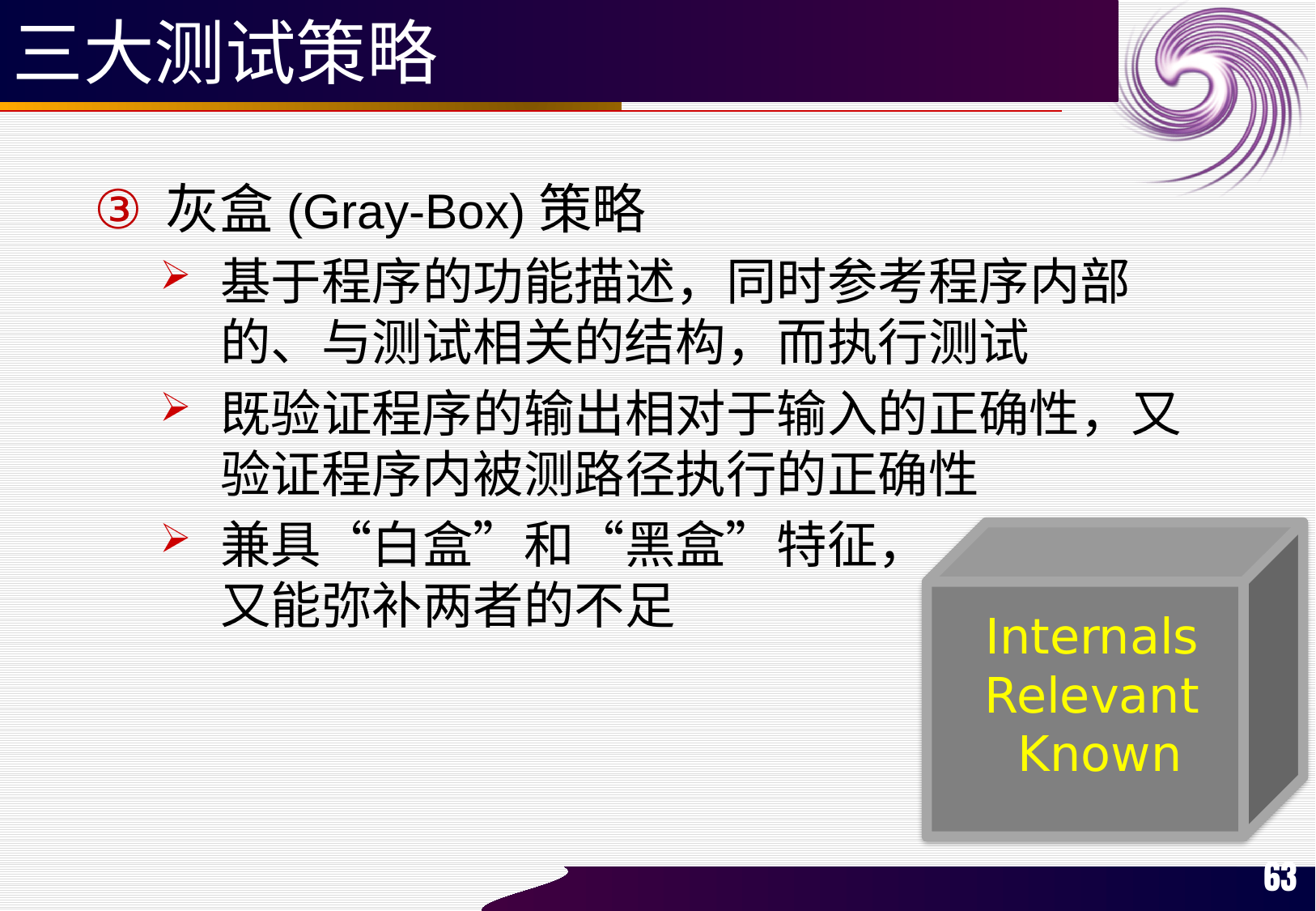

# 三大测试策略
灰盒(Gray-Box)策略
基于程序的功能描述，同时参考程序内部
的、与测试相关的结构，而执行测试
既验证程序的输出相对于输入的正确性，又验证程序内被测路径执行的正确性
兼具“白盒”和“黑盒”特征，
又能弥补两者的不足

Internals
Relevant
Known
63